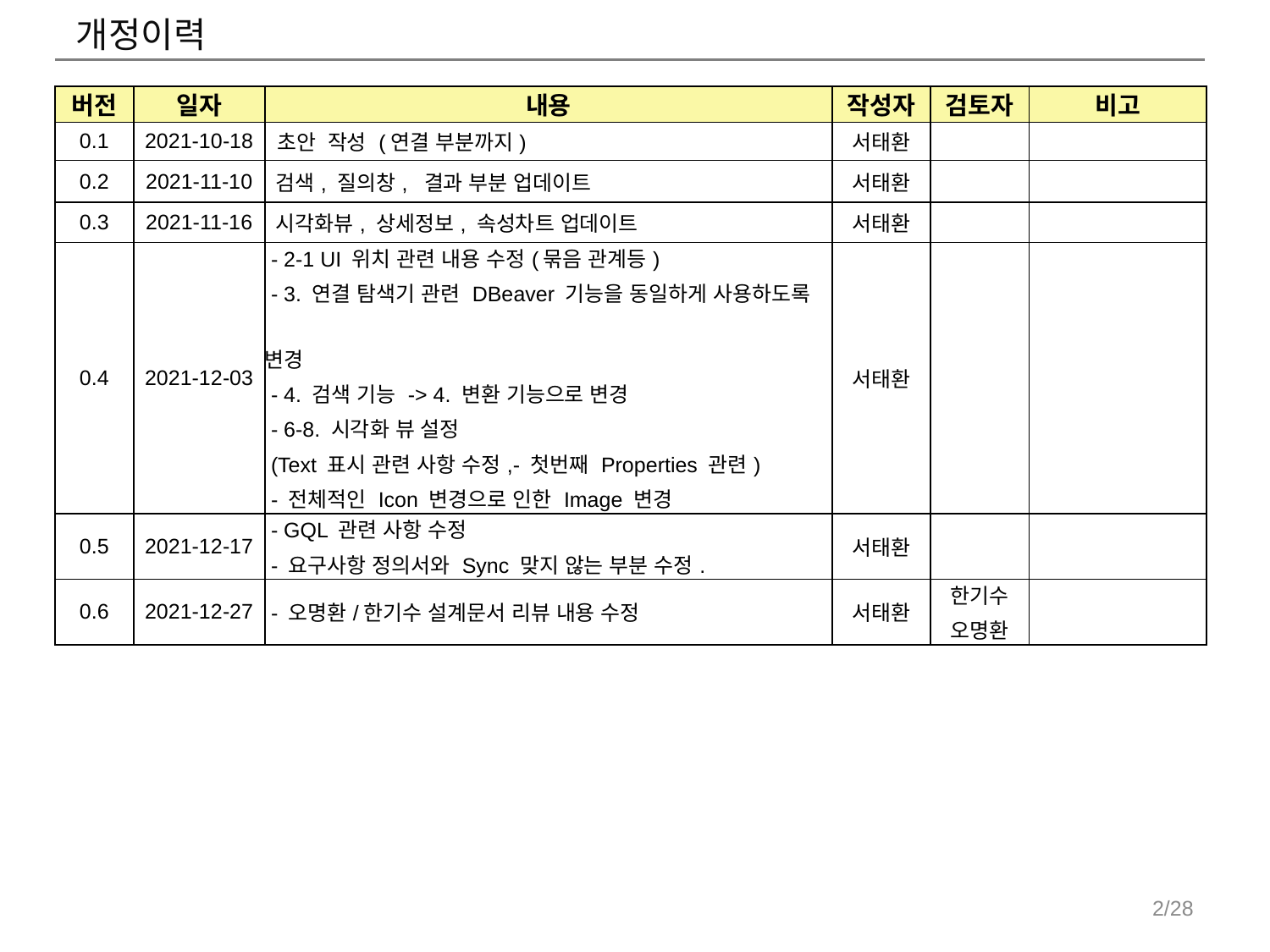

# 개정이력
| 버전 | 일자 | 내용 | 작성자 | 검토자 | 비고 |
| --- | --- | --- | --- | --- | --- |
| 0.1 | 2021-10-18 | 초안 작성 (연결 부분까지) | 서태환 |  |  |
| 0.2 | 2021-11-10 | 검색, 질의창, 결과 부분 업데이트 | 서태환 |  |  |
| 0.3 | 2021-11-16 | 시각화뷰, 상세정보, 속성차트 업데이트 | 서태환 |  |  |
| 0.4 | 2021-12-03 | - 2-1 UI 위치 관련 내용 수정(묶음 관계등) - 3. 연결 탐색기 관련 DBeaver 기능을 동일하게 사용하도록 변경 - 4. 검색 기능 -> 4. 변환 기능으로 변경 - 6-8. 시각화 뷰 설정 (Text 표시 관련 사항 수정,- 첫번째 Properties 관련) - 전체적인 Icon 변경으로 인한 Image 변경 | 서태환 |  |  |
| 0.5 | 2021-12-17 | - GQL 관련 사항 수정 - 요구사항 정의서와 Sync 맞지 않는 부분 수정. | 서태환 |  |  |
| 0.6 | 2021-12-27 | - 오명환/한기수 설계문서 리뷰 내용 수정 | 서태환 | 한기수 오명환 |  |
2/28